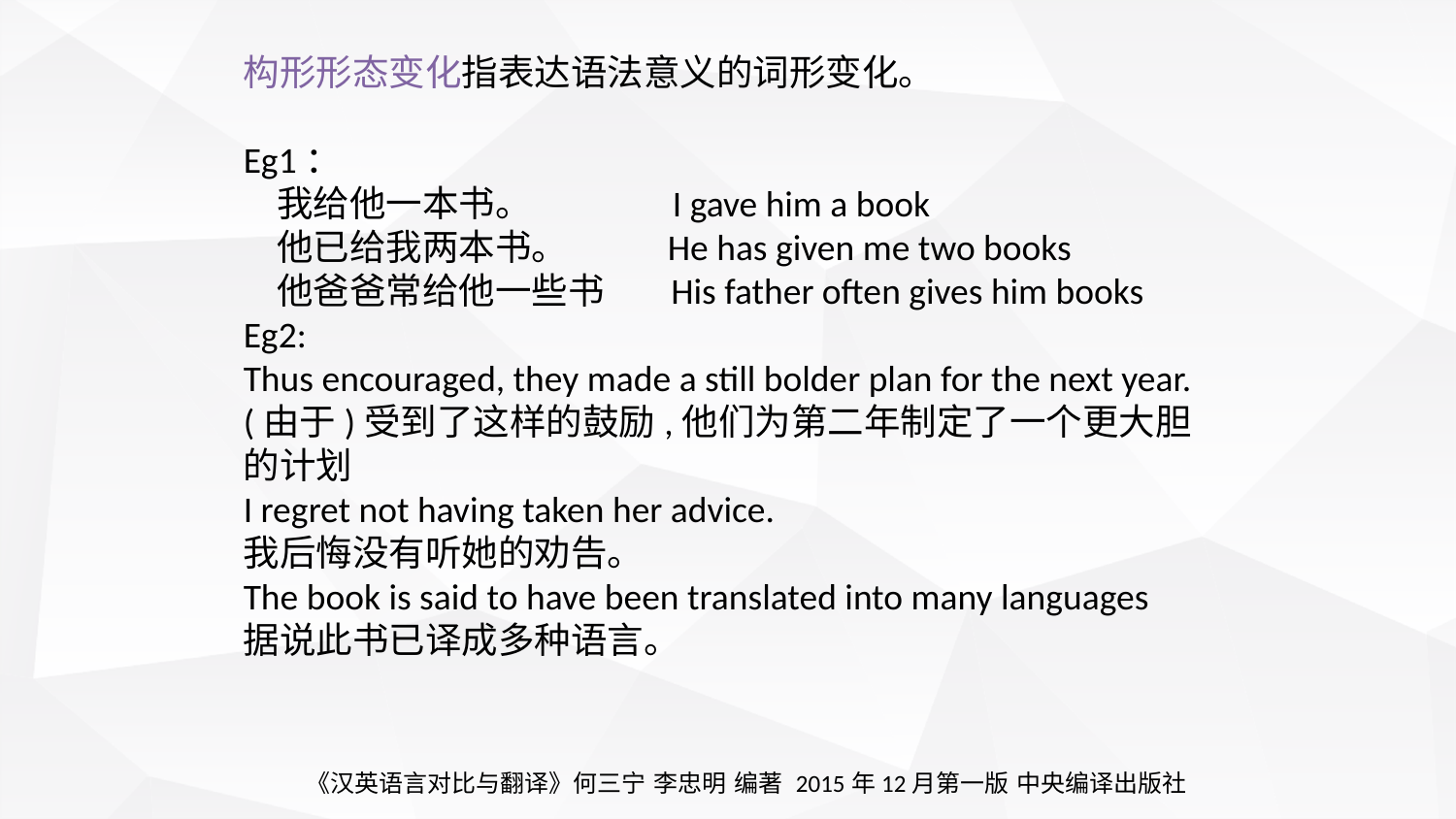

构形形态变化指表达语法意义的词形变化。

Eg1：
   我给他一本书。                I gave him a book
   他已给我两本书。           He has given me two books
   他爸爸常给他一些书       His father often gives him books
Eg2:
Thus encouraged, they made a still bolder plan for the next year.
(由于)受到了这样的鼓励,他们为第二年制定了一个更大胆的计划
I regret not having taken her advice.
我后悔没有听她的劝告。
The book is said to have been translated into many languages
据说此书已译成多种语言。

《汉英语言对比与翻译》何三宁 李忠明 编著 2015年12月第一版 中央编译出版社